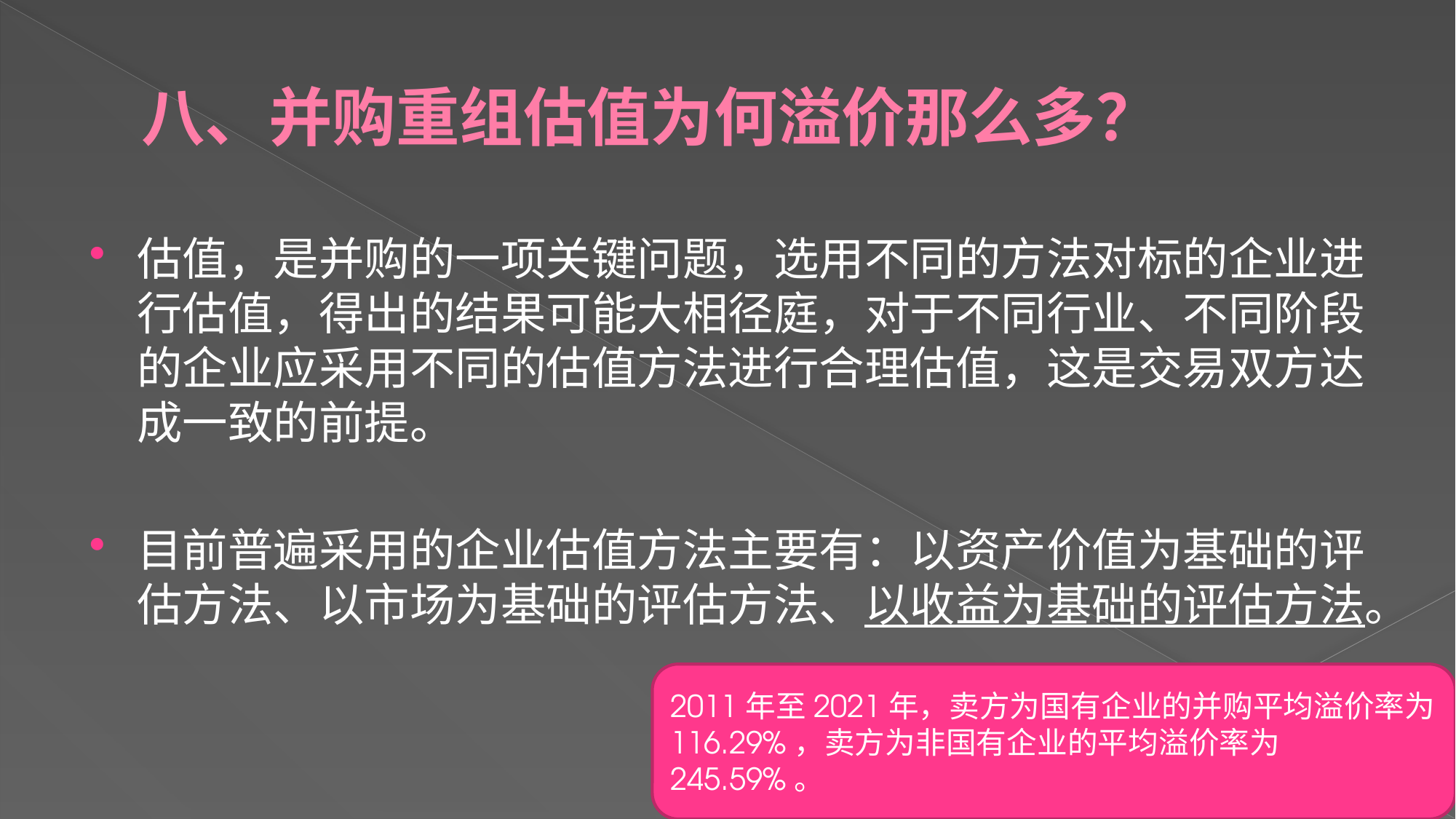

# 八、并购重组估值为何溢价那么多？
估值，是并购的一项关键问题，选用不同的方法对标的企业进行估值，得出的结果可能大相径庭，对于不同行业、不同阶段的企业应采用不同的估值方法进行合理估值，这是交易双方达成一致的前提。

目前普遍采用的企业估值方法主要有：以资产价值为基础的评估方法、以市场为基础的评估方法、以收益为基础的评估方法。
2011年至2021年，卖方为国有企业的并购平均溢价率为116.29%，卖方为非国有企业的平均溢价率为245.59%。